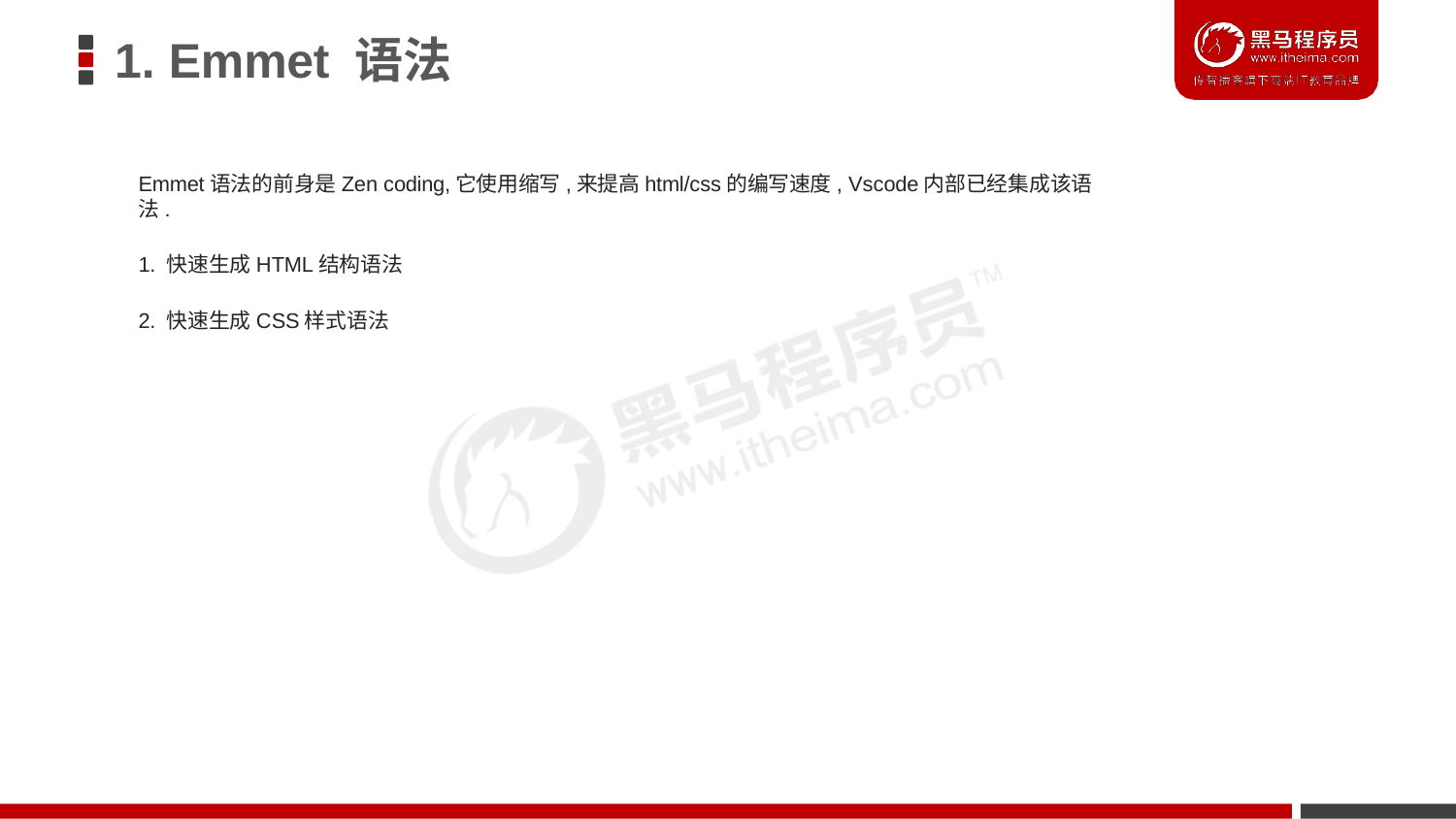

# 1. Emmet 语法
Emmet语法的前身是Zen coding,它使用缩写,来提高html/css的编写速度, Vscode内部已经集成该语法.

1. 快速生成HTML结构语法

2. 快速生成CSS样式语法